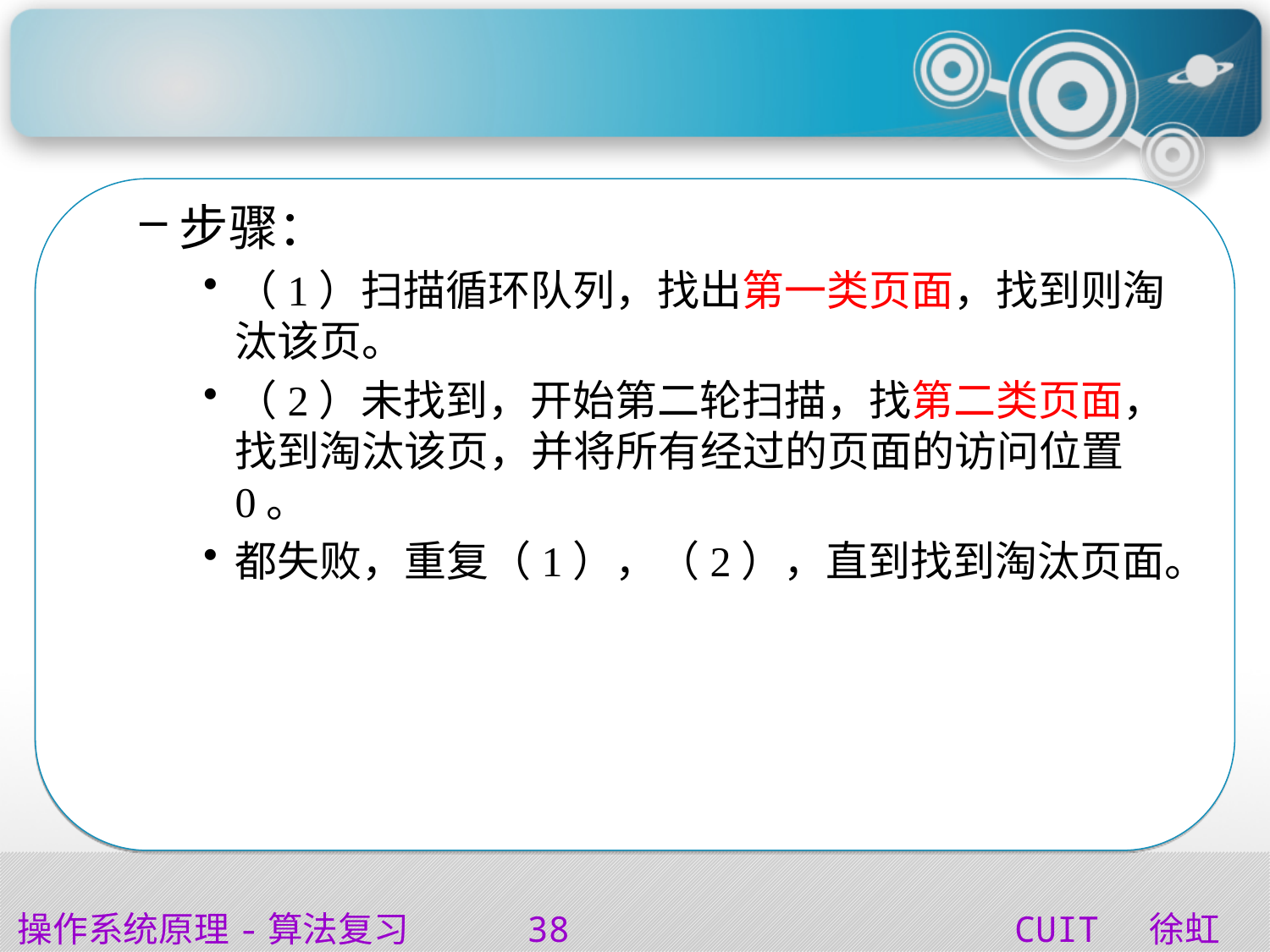

#
步骤：
（1）扫描循环队列，找出第一类页面，找到则淘汰该页。
（2）未找到，开始第二轮扫描，找第二类页面，找到淘汰该页，并将所有经过的页面的访问位置0。
都失败，重复（1），（2），直到找到淘汰页面。